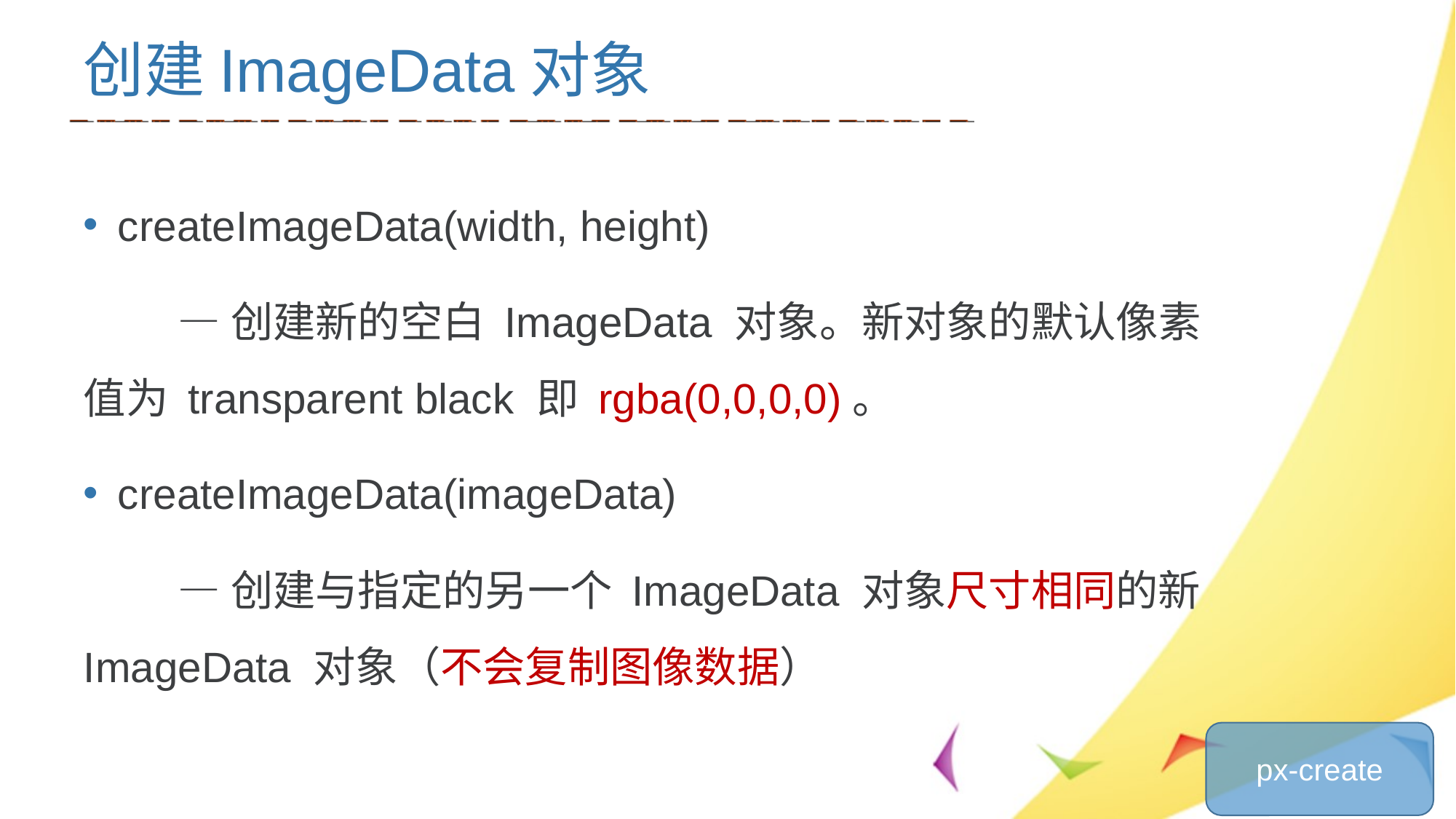

# 创建ImageData对象
createImageData(width, height)
          —创建新的空白 ImageData 对象。新对象的默认像素值为 transparent black 即 rgba(0,0,0,0)。
createImageData(imageData)
          —创建与指定的另一个 ImageData 对象尺寸相同的新 ImageData 对象（不会复制图像数据）

px-create